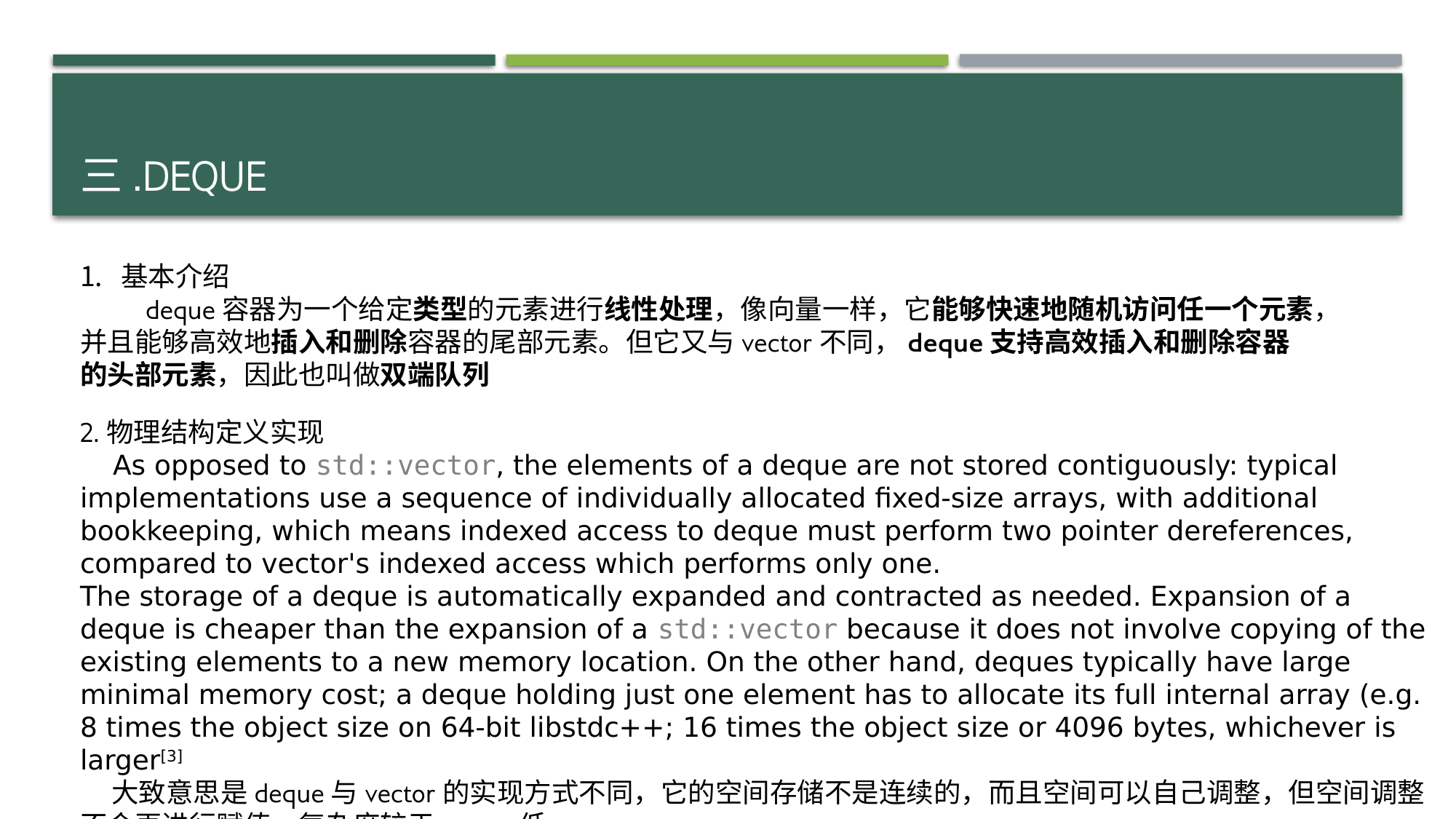

# 三.deque
基本介绍
        deque容器为一个给定类型的元素进行线性处理，像向量一样，它能够快速地随机访问任一个元素，并且能够高效地插入和删除容器的尾部元素。但它又与vector不同，deque支持高效插入和删除容器的头部元素，因此也叫做双端队列

2.物理结构定义实现
    As opposed to std::vector, the elements of a deque are not stored contiguously: typical implementations use a sequence of individually allocated fixed-size arrays, with additional bookkeeping, which means indexed access to deque must perform two pointer dereferences, compared to vector's indexed access which performs only one.
The storage of a deque is automatically expanded and contracted as needed. Expansion of a deque is cheaper than the expansion of a std::vector because it does not involve copying of the existing elements to a new memory location. On the other hand, deques typically have large minimal memory cost; a deque holding just one element has to allocate its full internal array (e.g. 8 times the object size on 64-bit libstdc++; 16 times the object size or 4096 bytes, whichever is larger[3]
    大致意思是deque与vector的实现方式不同，它的空间存储不是连续的，而且空间可以自己调整，但空间调整不会再进行赋值，复杂度较于vector低